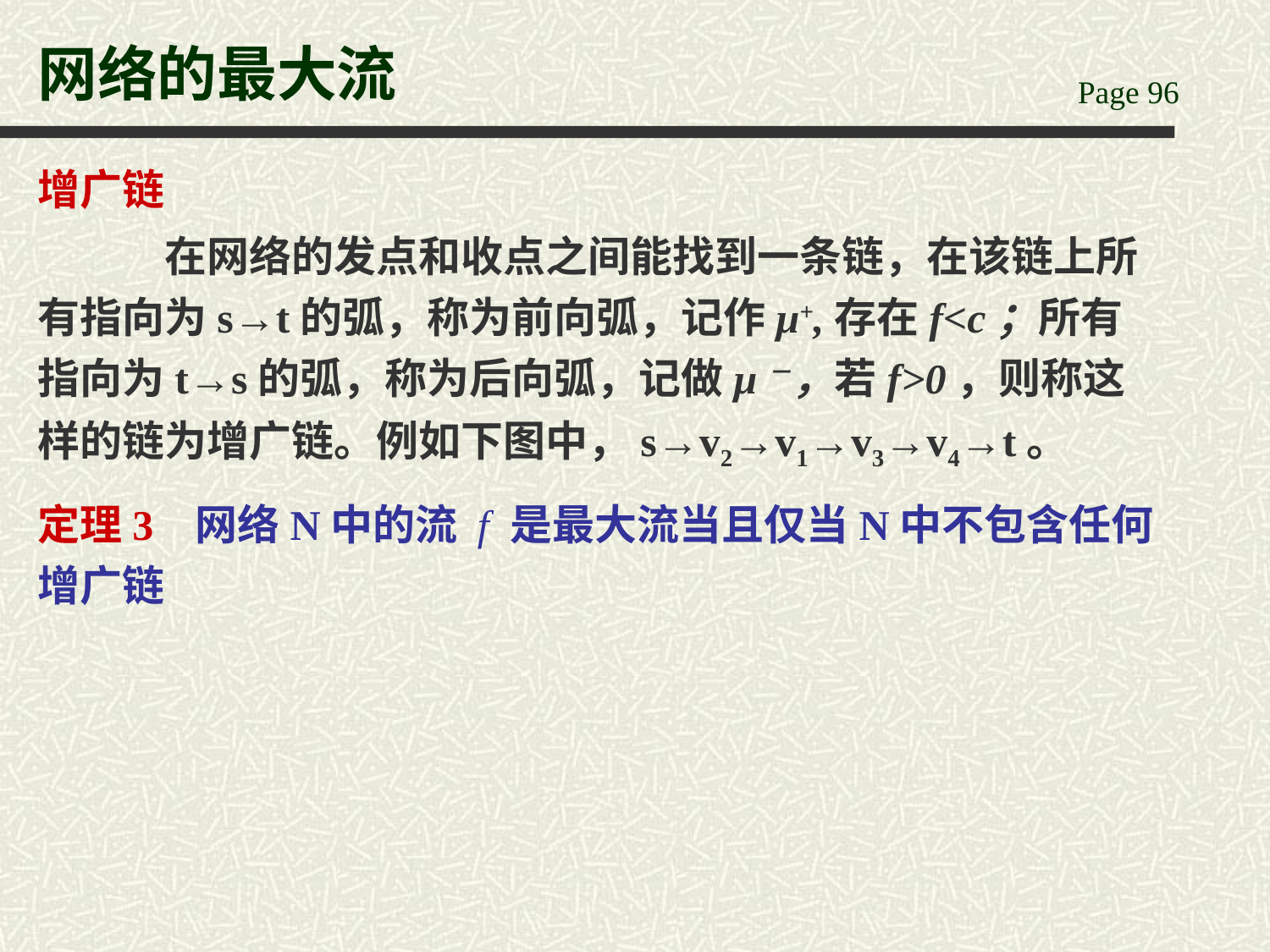

# 网络的最大流
增广链
	在网络的发点和收点之间能找到一条链，在该链上所有指向为s→t的弧，称为前向弧，记作μ+,存在f<c；所有指向为t→s的弧，称为后向弧，记做μ－，若f>0，则称这样的链为增广链。例如下图中，s→v2→v1→v3→v4→t。
定理3   网络N中的流 f 是最大流当且仅当N中不包含任何增广链